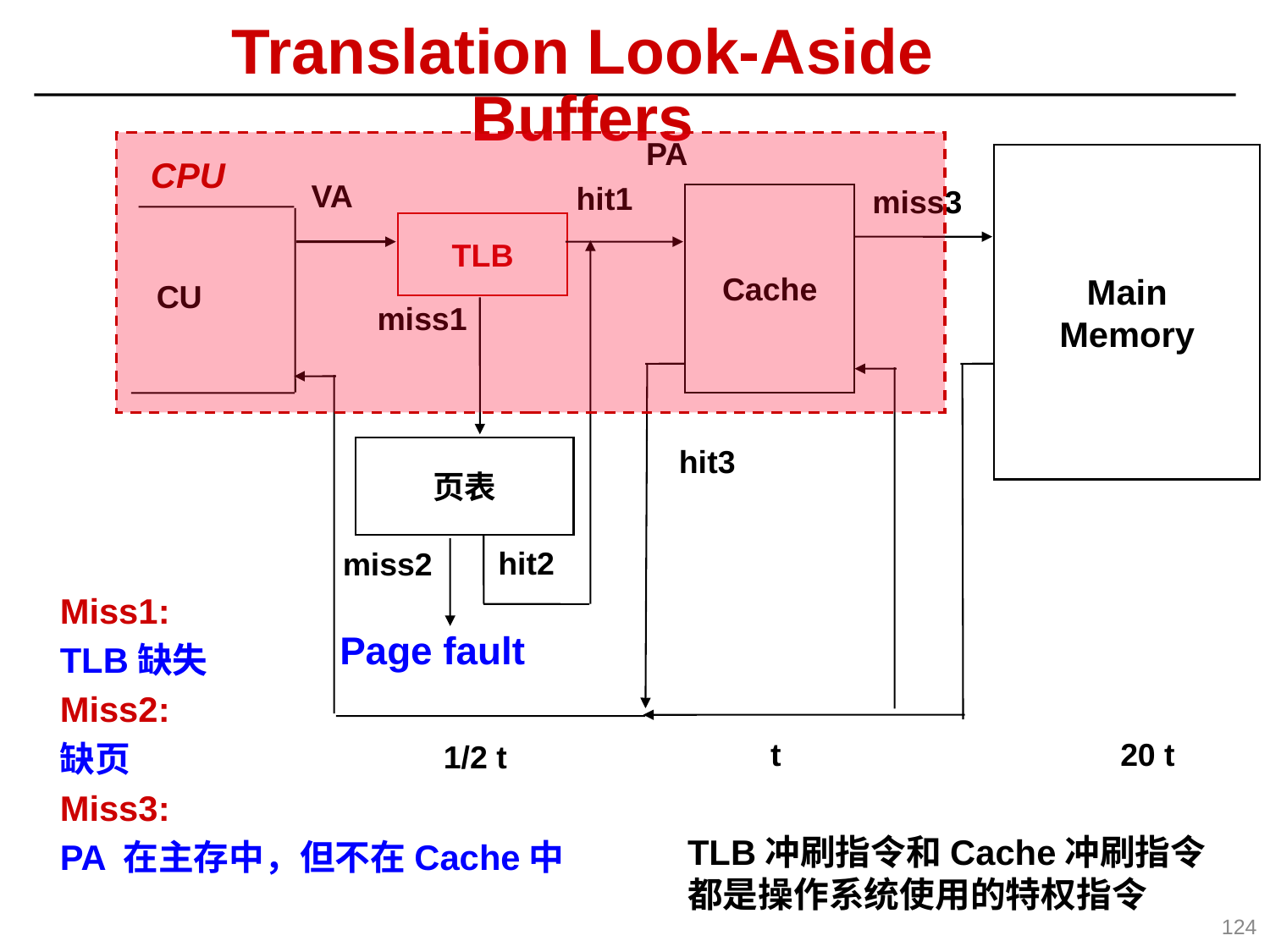

Translation Look-Aside Buffers

CPU
PA
Main
Memory
VA

hit1

Cache
miss3

TLB

hit2

CU

miss1

hit3

页表

miss2
Page fault
t
20 t
1/2 t

Miss1:
TLB缺失
Miss2:
缺页
Miss3:
PA 在主存中，但不在Cache中
TLB冲刷指令和Cache冲刷指令都是操作系统使用的特权指令
124